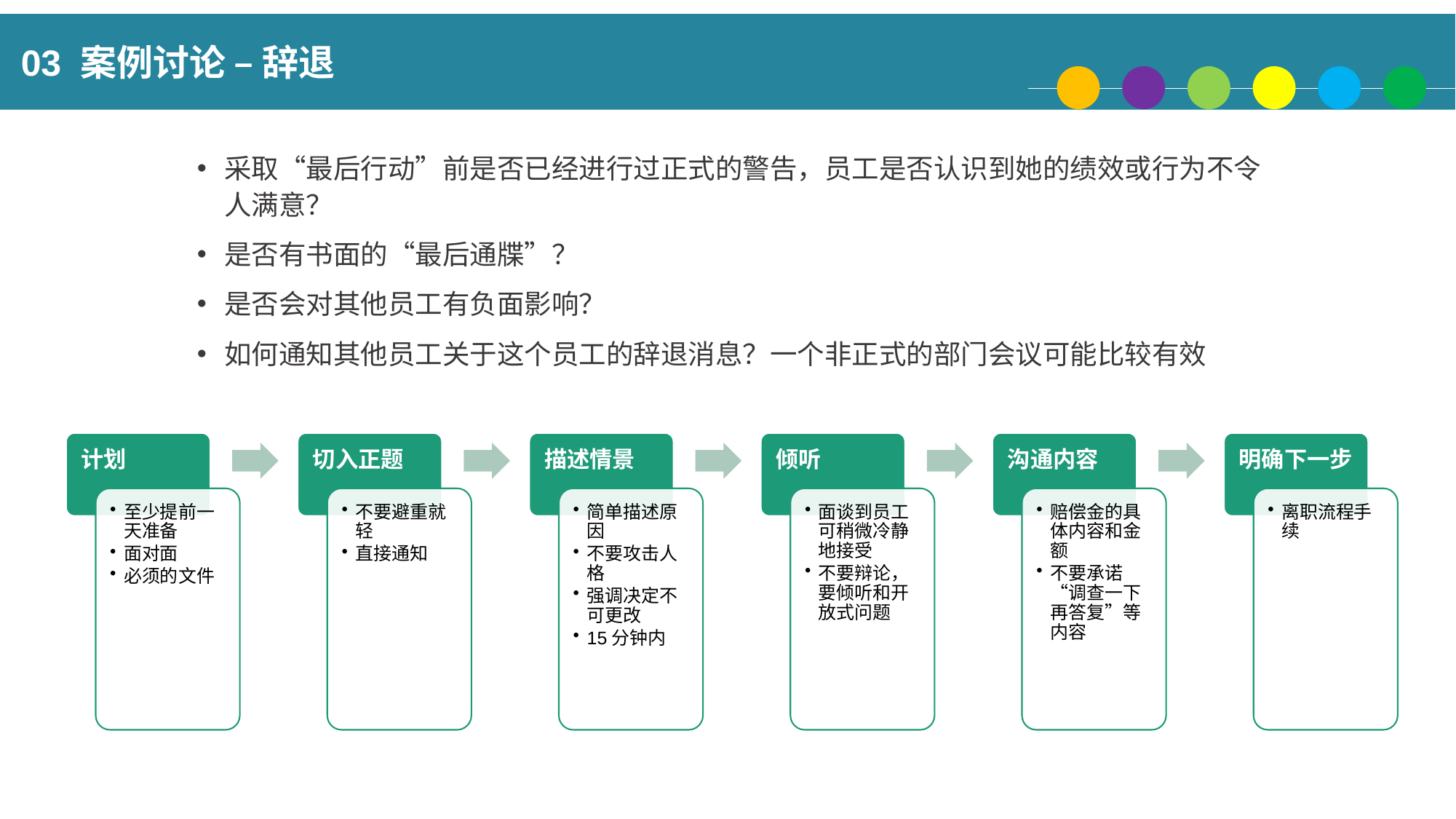

03 案例讨论 – 辞退

采取“最后行动”前是否已经进行过正式的警告，员工是否认识到她的绩效或行为不令人满意？
是否有书面的“最后通牒”？
是否会对其他员工有负面影响？
如何通知其他员工关于这个员工的辞退消息？一个非正式的部门会议可能比较有效
计划
至少提前一天准备
面对面
必须的文件

切入正题
不要避重就轻
直接通知

描述情景
简单描述原因
不要攻击人格
强调决定不可更改
15分钟内

倾听
面谈到员工可稍微冷静地接受
不要辩论，要倾听和开放式问题

沟通内容
赔偿金的具体内容和金额
不要承诺“调查一下再答复”等内容

明确下一步
离职流程手续
35